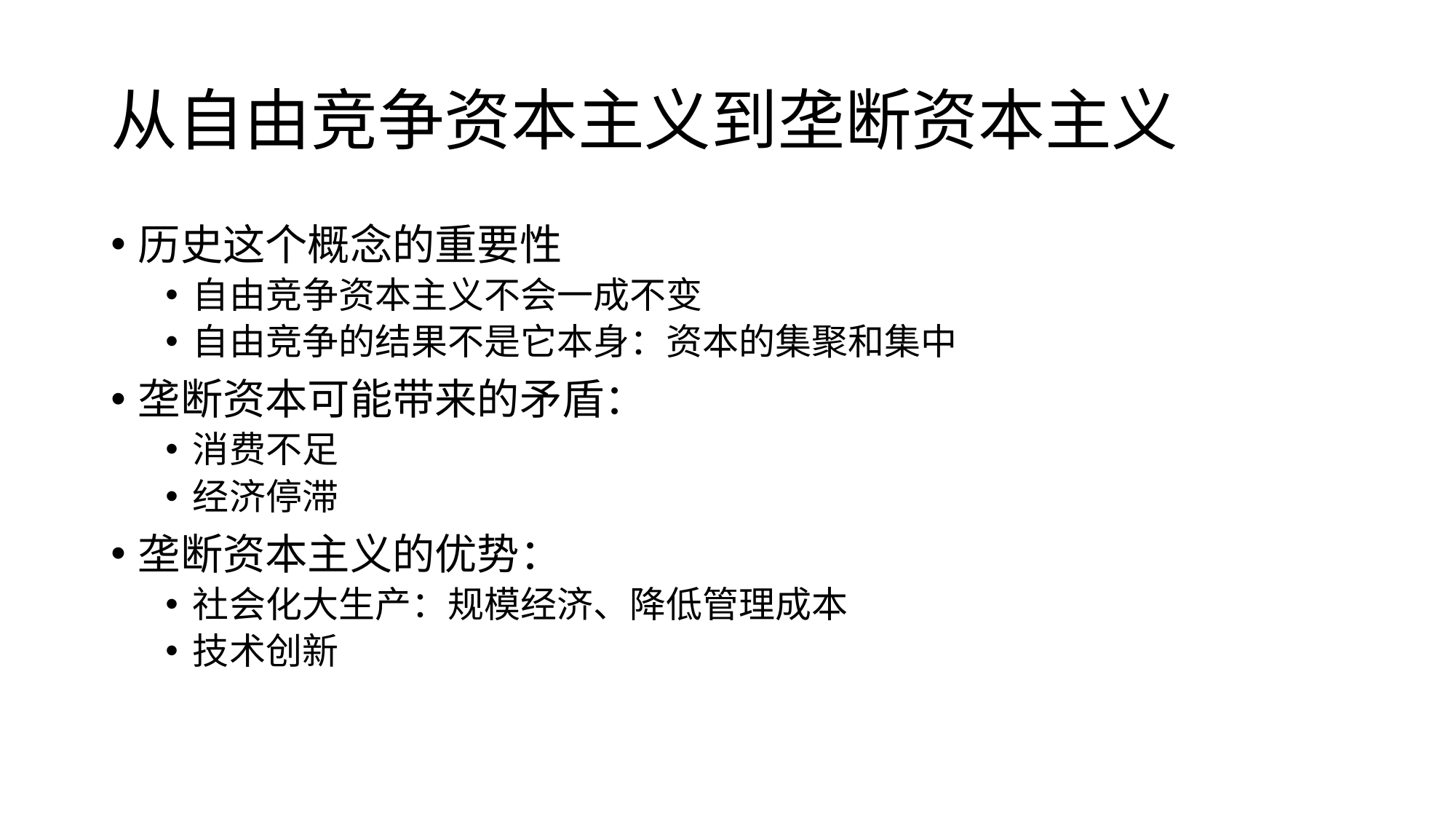

# 从自由竞争资本主义到垄断资本主义
历史这个概念的重要性
自由竞争资本主义不会一成不变
自由竞争的结果不是它本身：资本的集聚和集中
垄断资本可能带来的矛盾：
消费不足
经济停滞
垄断资本主义的优势：
社会化大生产：规模经济、降低管理成本
技术创新